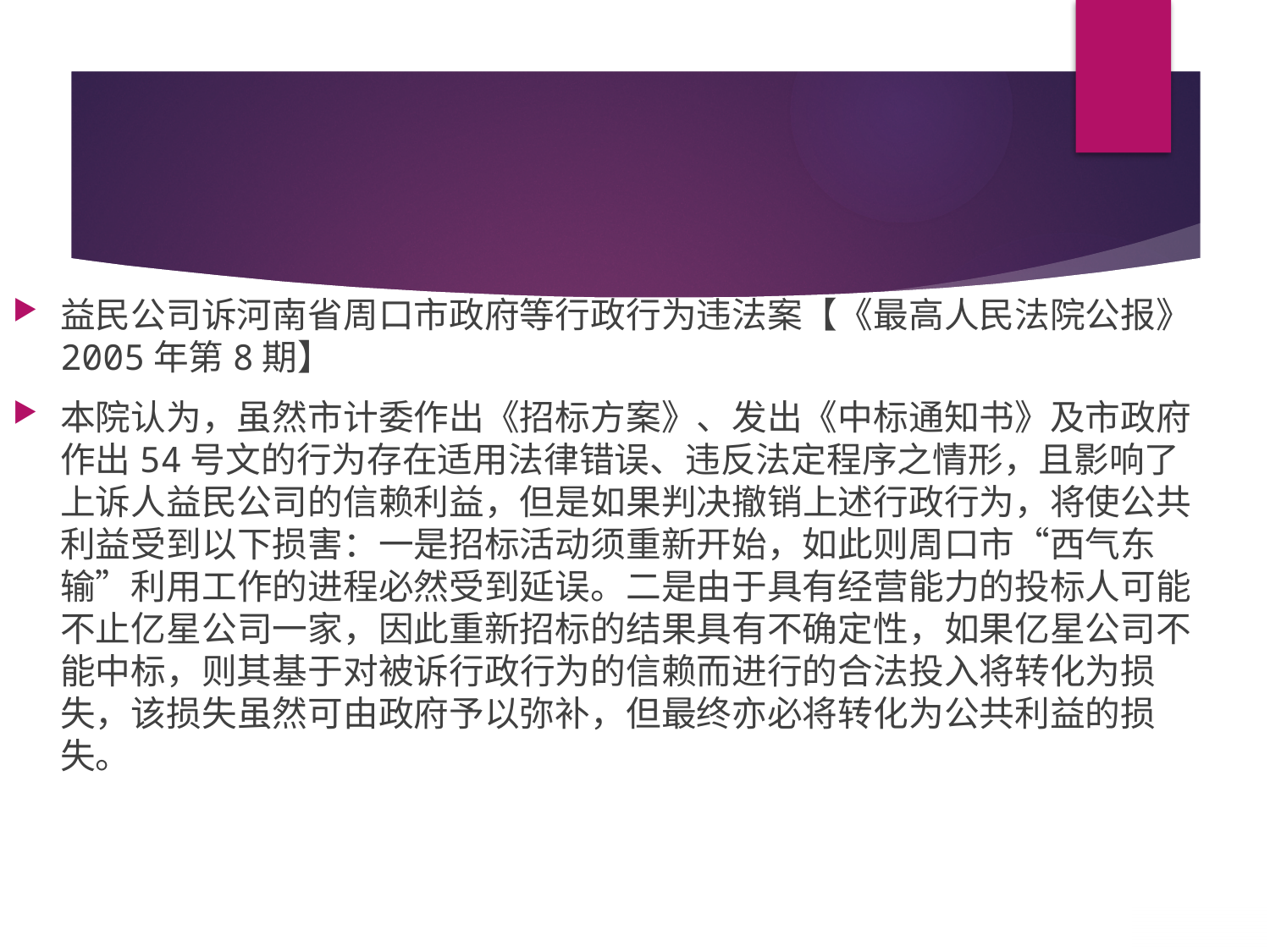

#
益民公司诉河南省周口市政府等行政行为违法案【《最高人民法院公报》2005年第8期】
本院认为，虽然市计委作出《招标方案》、发出《中标通知书》及市政府作出54号文的行为存在适用法律错误、违反法定程序之情形，且影响了上诉人益民公司的信赖利益，但是如果判决撤销上述行政行为，将使公共利益受到以下损害：一是招标活动须重新开始，如此则周口市“西气东输”利用工作的进程必然受到延误。二是由于具有经营能力的投标人可能不止亿星公司一家，因此重新招标的结果具有不确定性，如果亿星公司不能中标，则其基于对被诉行政行为的信赖而进行的合法投入将转化为损失，该损失虽然可由政府予以弥补，但最终亦必将转化为公共利益的损失。